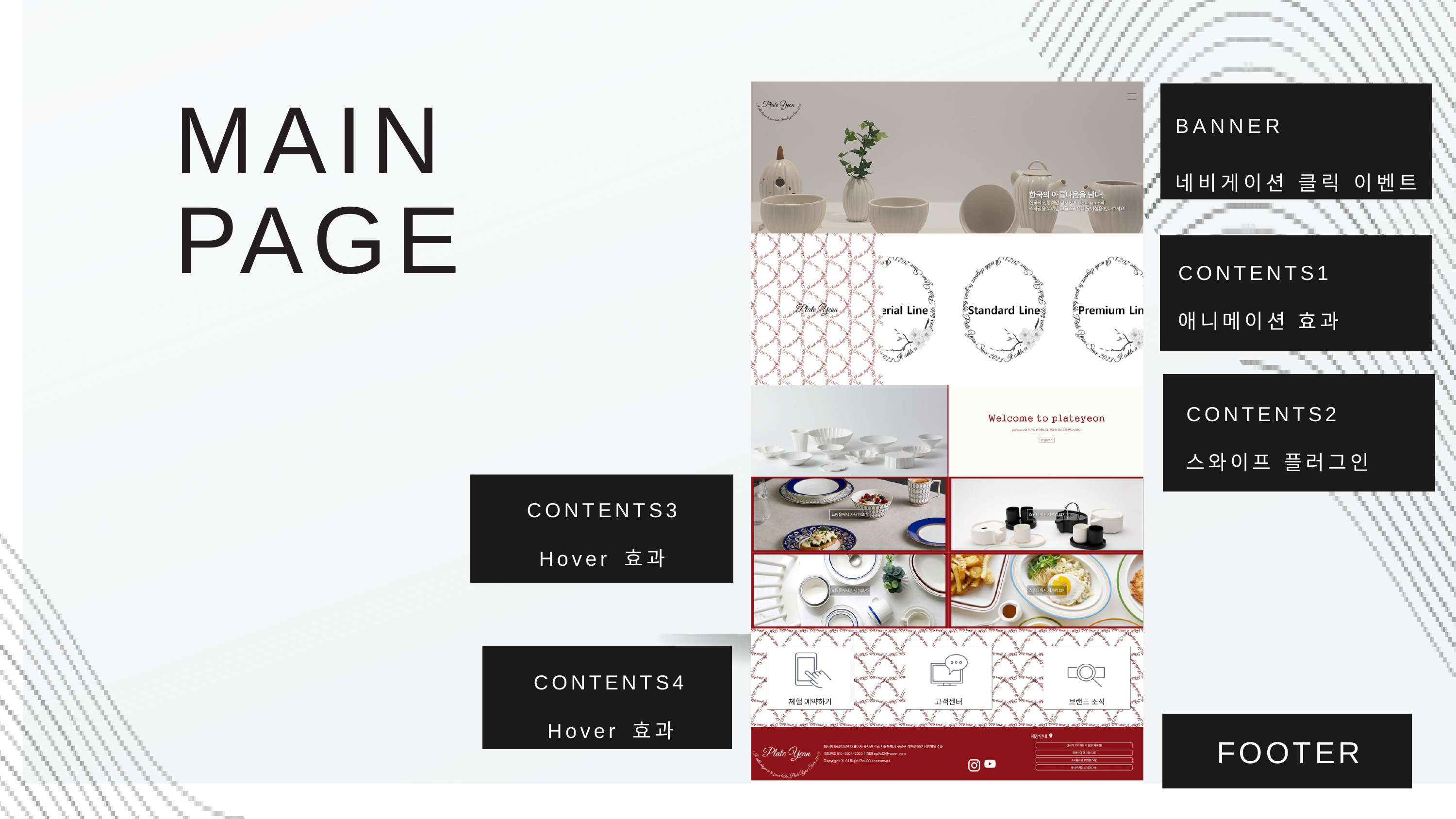

BANNER
네비게이션 클릭 이벤트

MAIN PAGE

CONTENTS1
애니메이션 효과

CONTENTS2
스와이프 플러그인

CONTENTS3
Hover 효과

CONTENTS4
Hover 효과

FOOTER